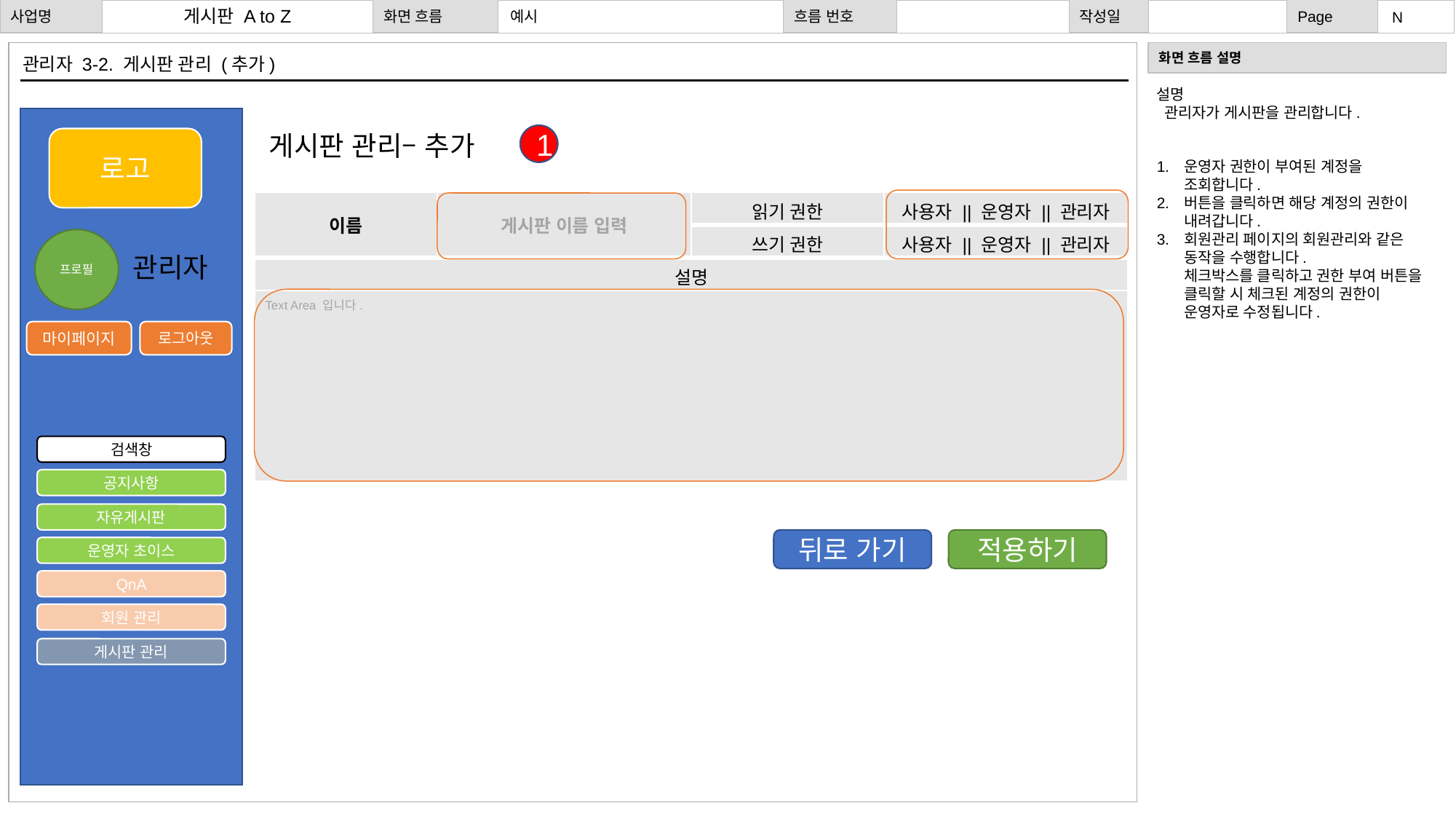

# 예시

게시판 A to Z
N

관리자 3-2. 게시판 관리 (추가)
설명
 관리자가 게시판을 관리합니다.

운영자 권한이 부여된 계정을 조회합니다.
버튼을 클릭하면 해당 계정의 권한이 내려갑니다.
회원관리 페이지의 회원관리와 같은 동작을 수행합니다.
체크박스를 클릭하고 권한 부여 버튼을 클릭할 시 체크된 계정의 권한이 운영자로 수정됩니다.

게시판 관리– 추가
1
로고

| 이름 | 게시판 이름 입력 | 읽기 권한 | 사용자 || 운영자 || 관리자 |
| --- | --- | --- | --- |
|  |  | 쓰기 권한 | 사용자 || 운영자 || 관리자 |
| 설명 |  |  |  |
| Text Area 입니다. |  |  |  |

프로필
관리자

마이페이지
로그아웃
검색창
공지사항
자유게시판
적용하기
뒤로 가기
운영자 초이스
QnA
회원 관리
게시판 관리